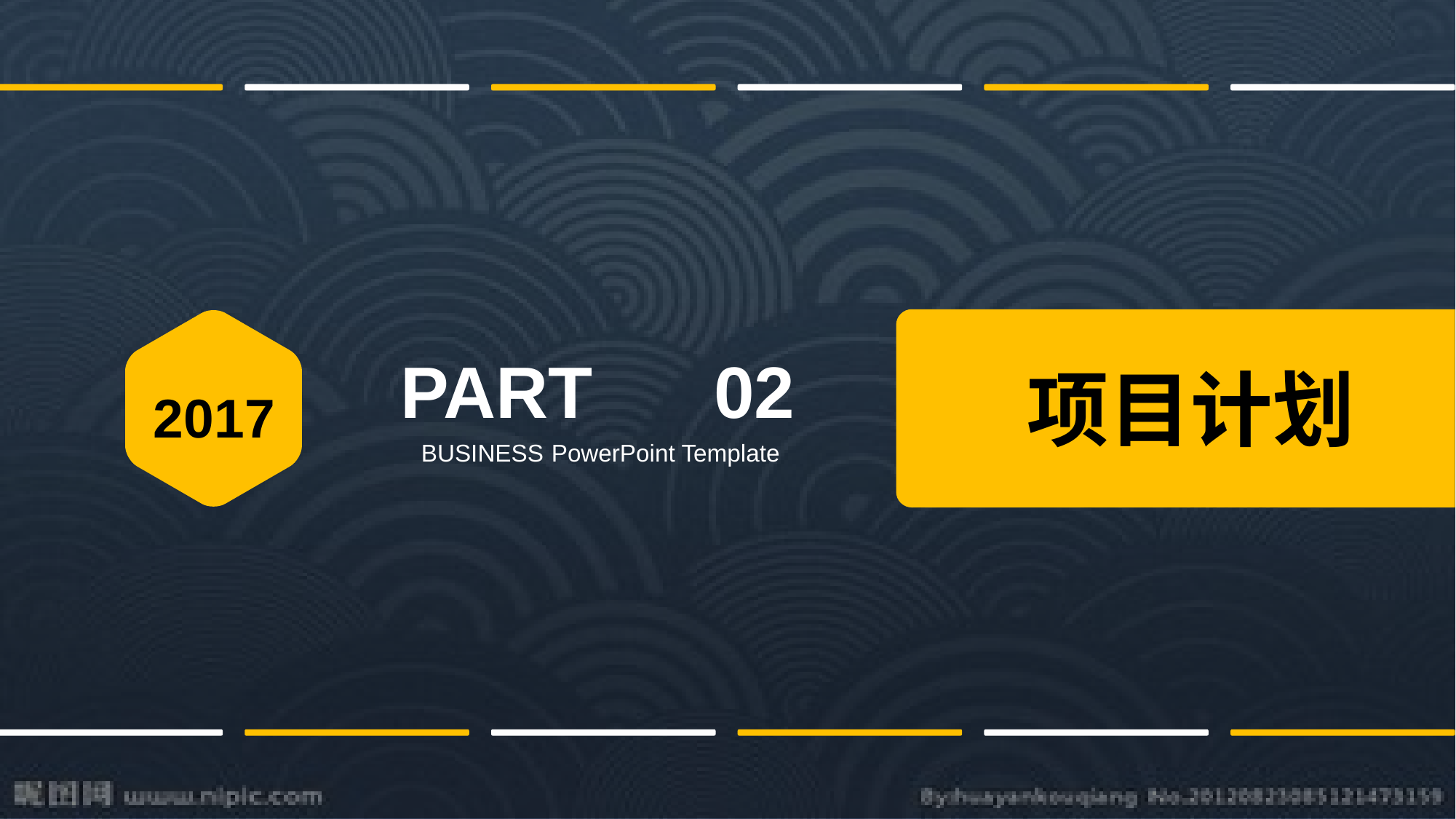

PART      02
项目计划
2017
                    BUSINESS PowerPoint Template